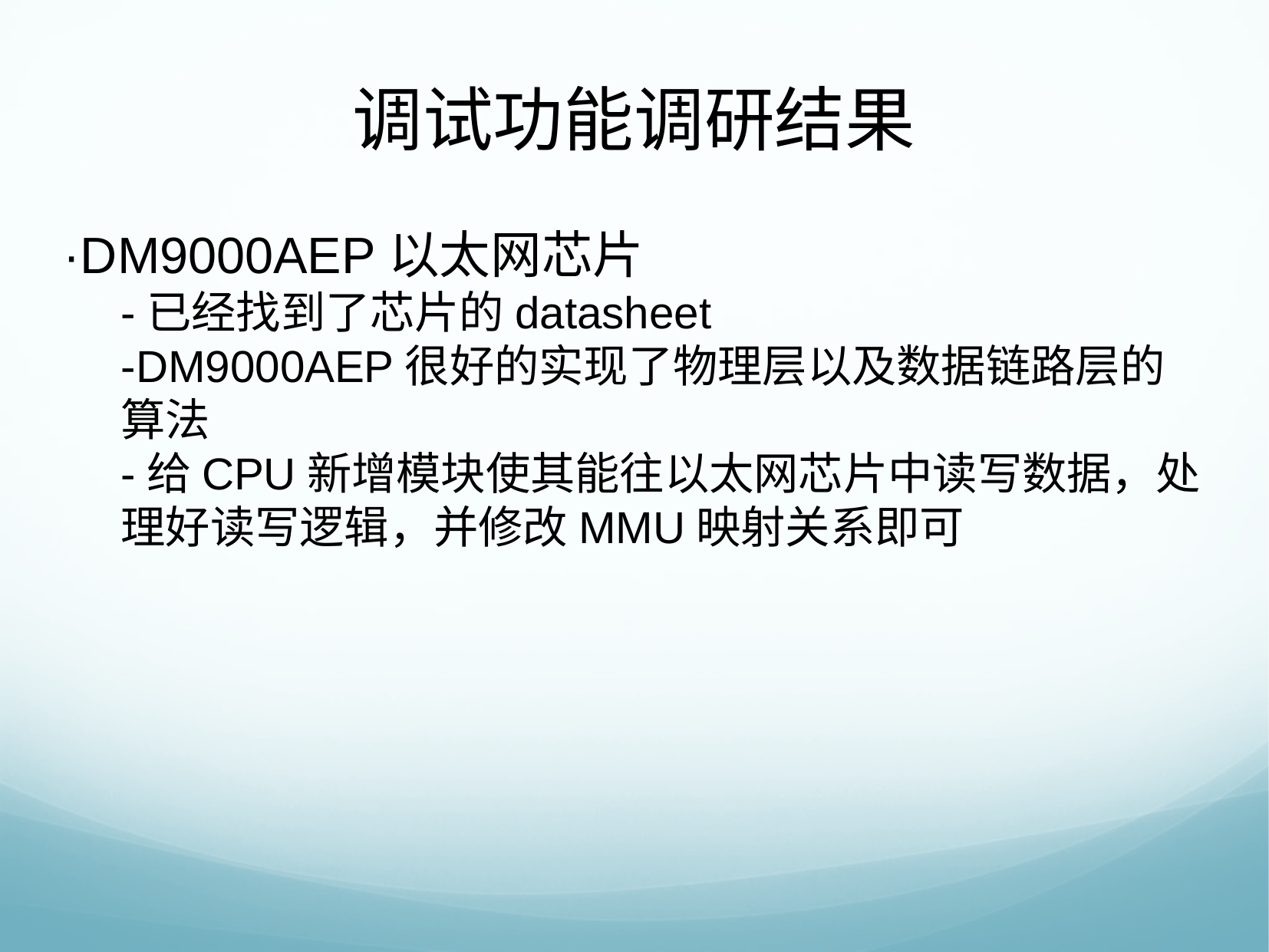

调试功能调研结果
·DM9000AEP以太网芯片
-已经找到了芯片的datasheet
-DM9000AEP很好的实现了物理层以及数据链路层的算法
-给CPU新增模块使其能往以太网芯片中读写数据，处理好读写逻辑，并修改MMU映射关系即可